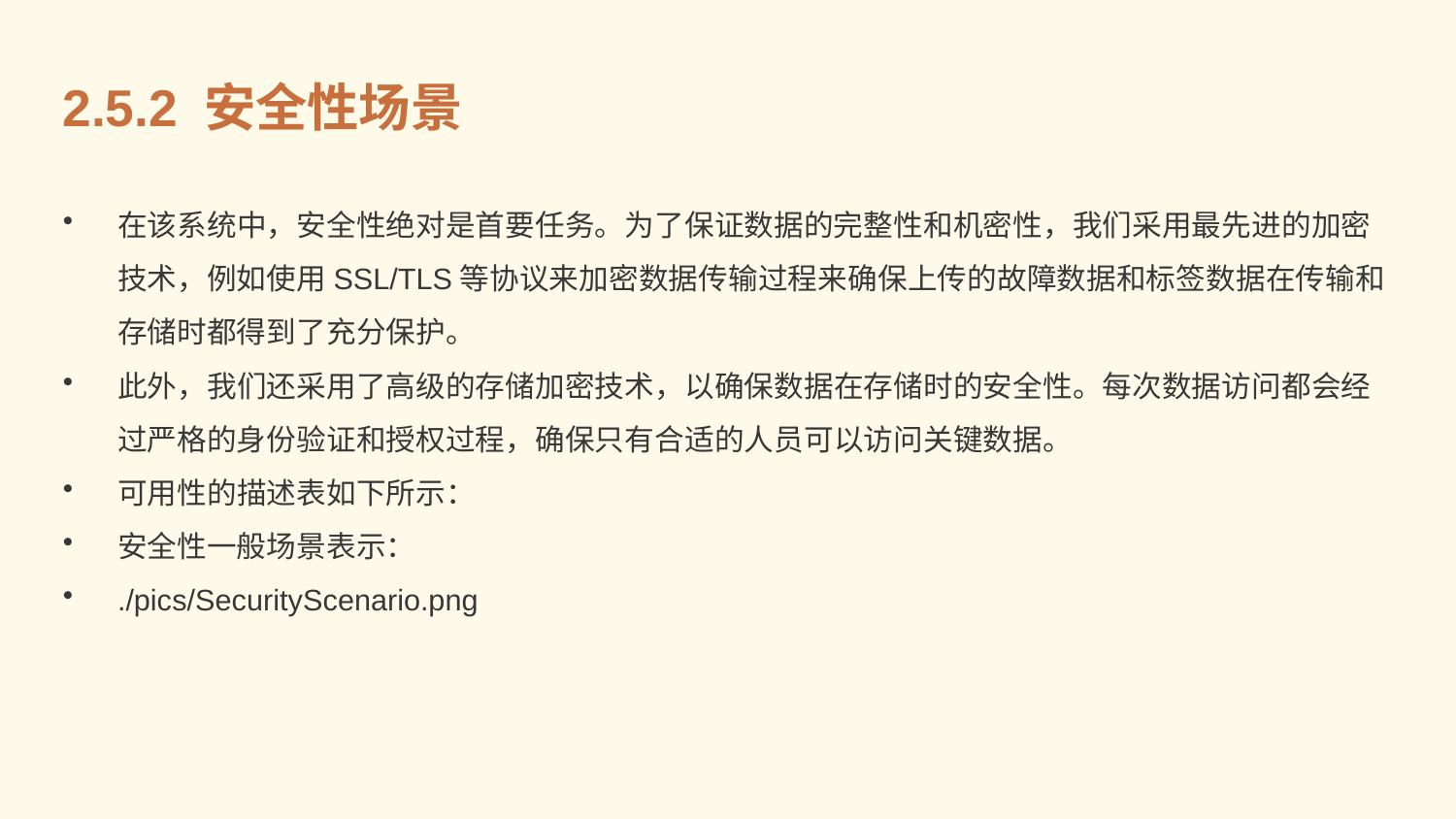

2.5.2 安全性场景
在该系统中，安全性绝对是首要任务。为了保证数据的完整性和机密性，我们采用最先进的加密技术，例如使用SSL/TLS等协议来加密数据传输过程来确保上传的故障数据和标签数据在传输和存储时都得到了充分保护。
此外，我们还采用了高级的存储加密技术，以确保数据在存储时的安全性。每次数据访问都会经过严格的身份验证和授权过程，确保只有合适的人员可以访问关键数据。
可用性的描述表如下所示：
安全性一般场景表示：
./pics/SecurityScenario.png